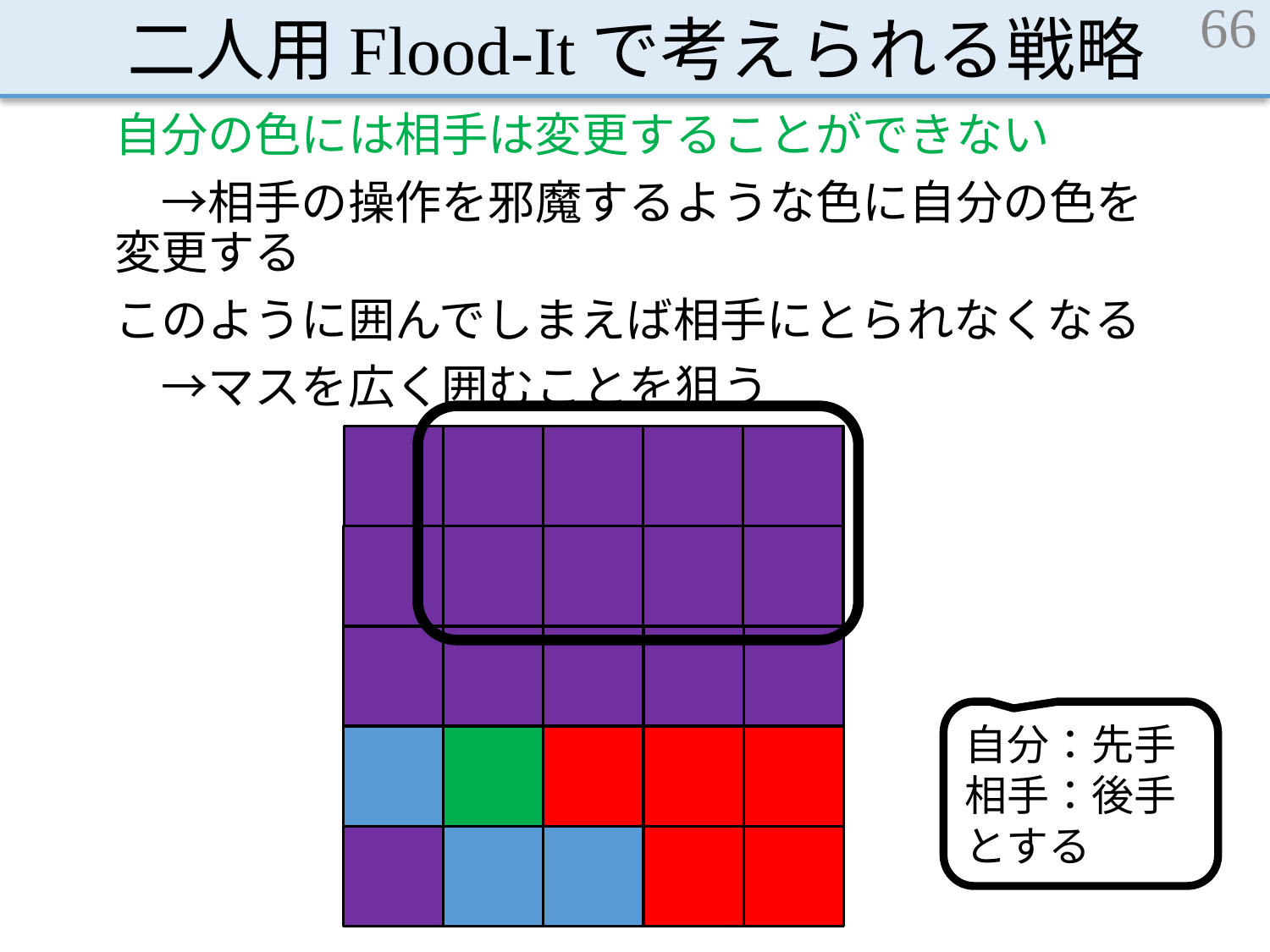

# 二人用Flood-Itで考えられる戦略
66
自分の色には相手は変更することができない
　→相手の操作を邪魔するような色に自分の色を変更する
このように囲んでしまえば相手にとられなくなる
　→マスを広く囲むことを狙う

自分：先手
相手：後手
とする